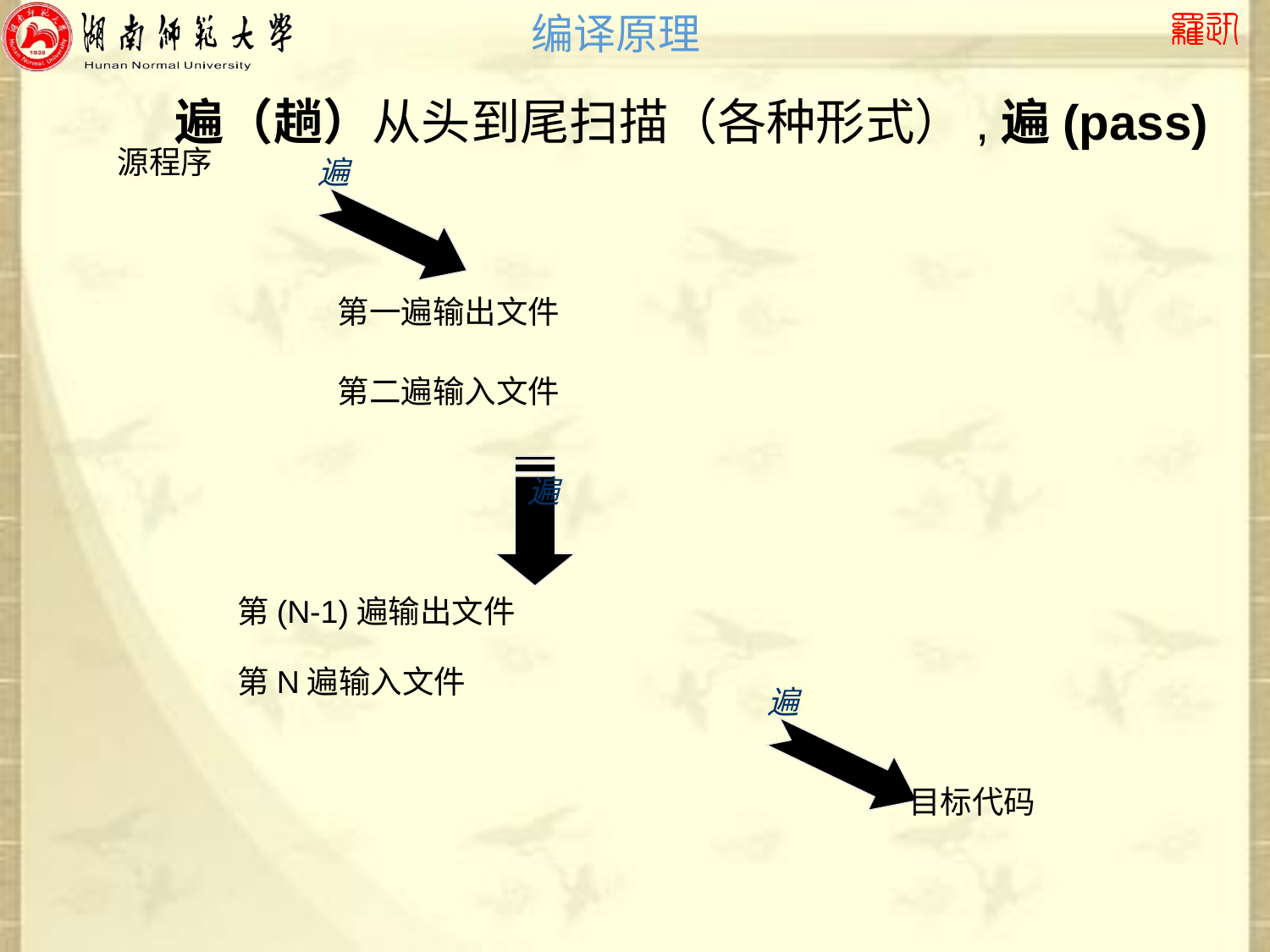

遍（趟）从头到尾扫描（各种形式）,遍(pass)
源程序
遍

第一遍输出文件
第二遍输入文件
遍

第(N-1)遍输出文件
第N遍输入文件
遍

目标代码